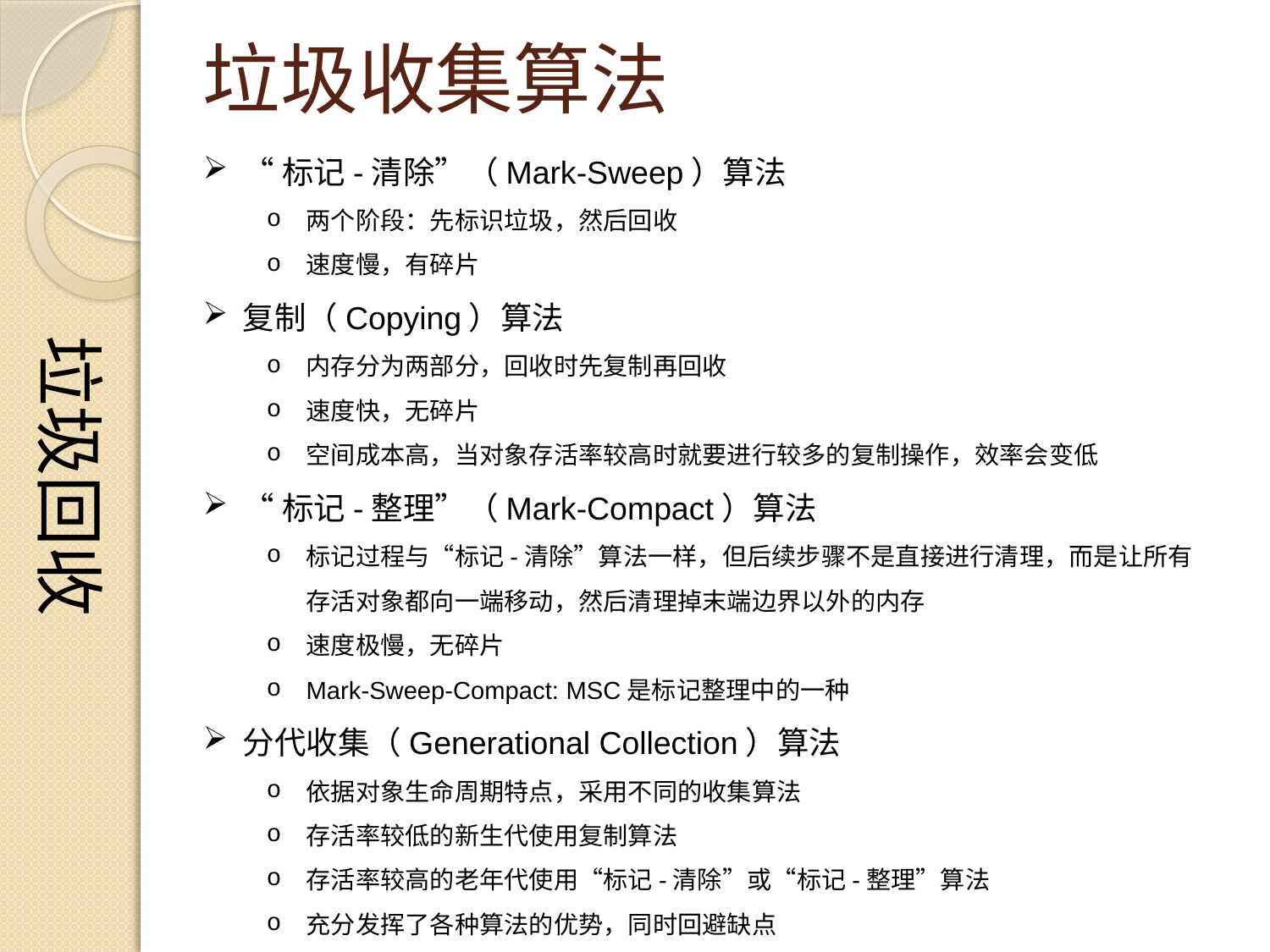

垃圾回收
# 垃圾收集算法
“标记-清除”（Mark-Sweep）算法
两个阶段：先标识垃圾，然后回收
速度慢，有碎片
复制（Copying）算法
内存分为两部分，回收时先复制再回收
速度快，无碎片
空间成本高，当对象存活率较高时就要进行较多的复制操作，效率会变低
“标记-整理”（Mark-Compact）算法
标记过程与“标记-清除”算法一样，但后续步骤不是直接进行清理，而是让所有存活对象都向一端移动，然后清理掉末端边界以外的内存
速度极慢，无碎片
Mark-Sweep-Compact: MSC是标记整理中的一种
分代收集（Generational Collection）算法
依据对象生命周期特点，采用不同的收集算法
存活率较低的新生代使用复制算法
存活率较高的老年代使用“标记-清除”或“标记-整理”算法
充分发挥了各种算法的优势，同时回避缺点